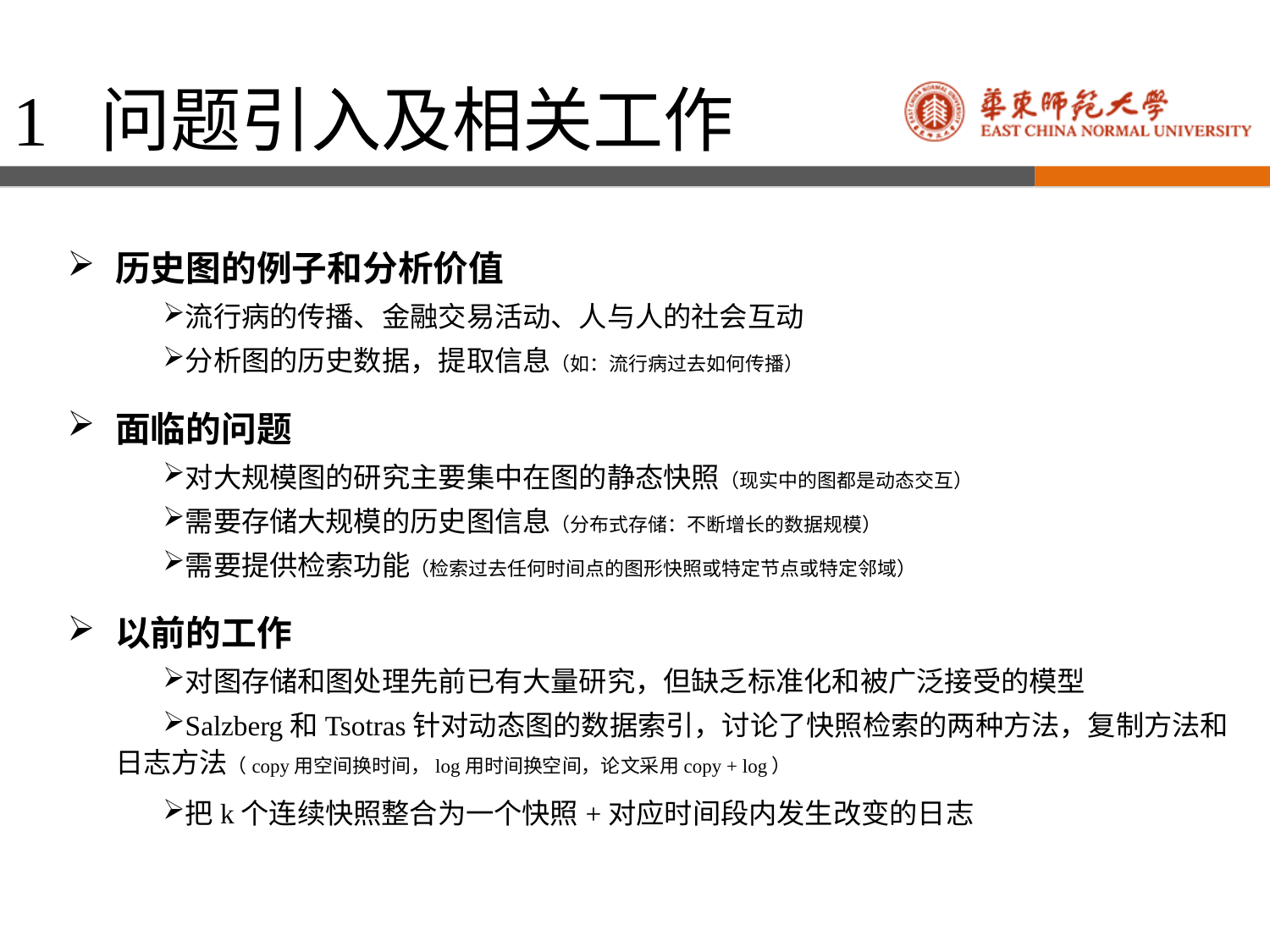

1  问题引入及相关工作
历史图的例子和分析价值

流行病的传播、金融交易活动、人与人的社会互动

分析图的历史数据，提取信息（如：流行病过去如何传播）

面临的问题

对大规模图的研究主要集中在图的静态快照（现实中的图都是动态交互）

需要存储大规模的历史图信息（分布式存储：不断增长的数据规模）

需要提供检索功能（检索过去任何时间点的图形快照或特定节点或特定邻域）

以前的工作

对图存储和图处理先前已有大量研究，但缺乏标准化和被广泛接受的模型

Salzberg和Tsotras针对动态图的数据索引，讨论了快照检索的两种方法，复制方法和日志方法（copy用空间换时间，log用时间换空间，论文采用copy + log）

把k个连续快照整合为一个快照+对应时间段内发生改变的日志